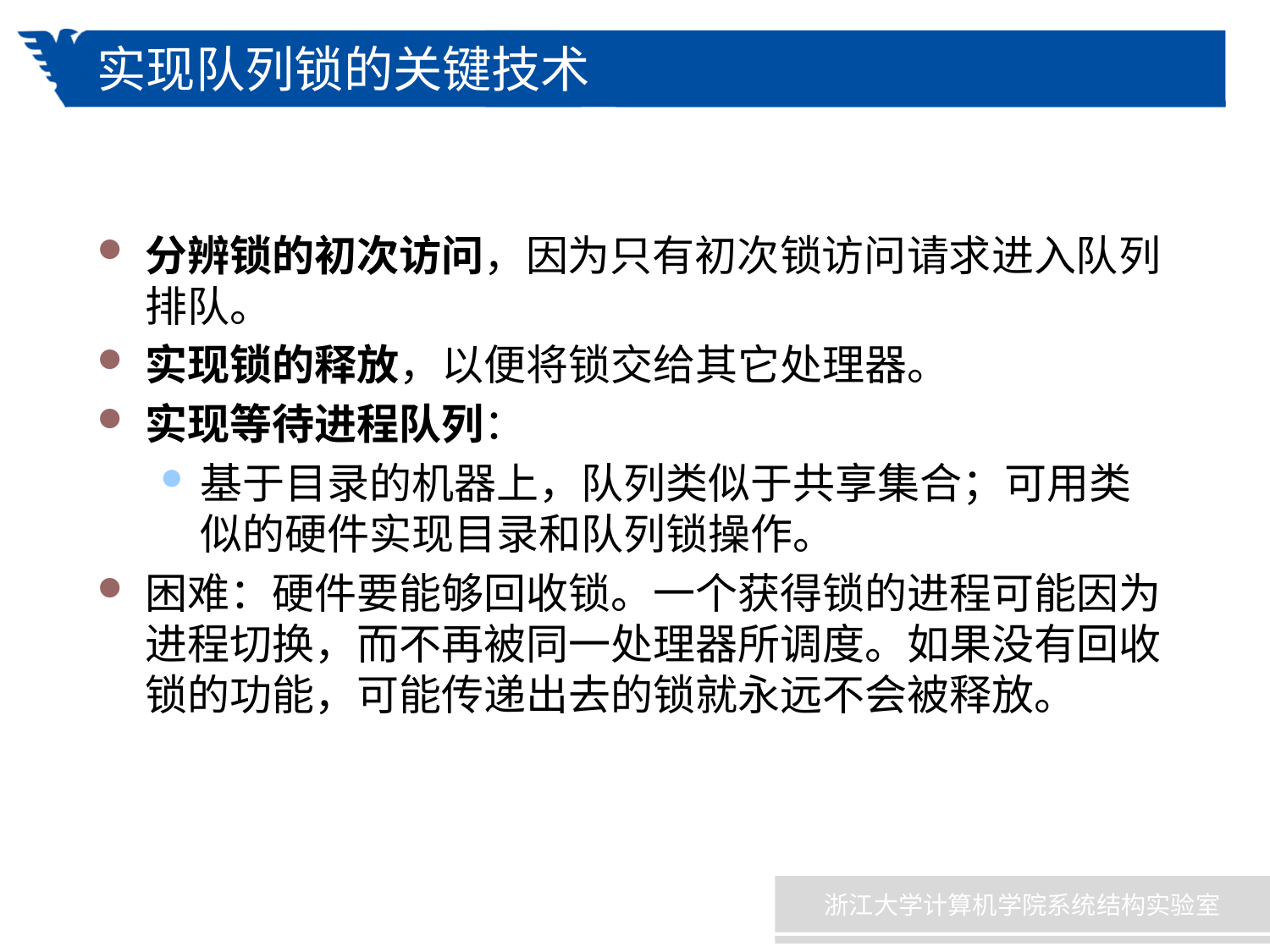

# 实现队列锁的关键技术
分辨锁的初次访问，因为只有初次锁访问请求进入队列排队。
实现锁的释放，以便将锁交给其它处理器。
实现等待进程队列：
基于目录的机器上，队列类似于共享集合；可用类似的硬件实现目录和队列锁操作。
困难：硬件要能够回收锁。一个获得锁的进程可能因为进程切换，而不再被同一处理器所调度。如果没有回收锁的功能，可能传递出去的锁就永远不会被释放。